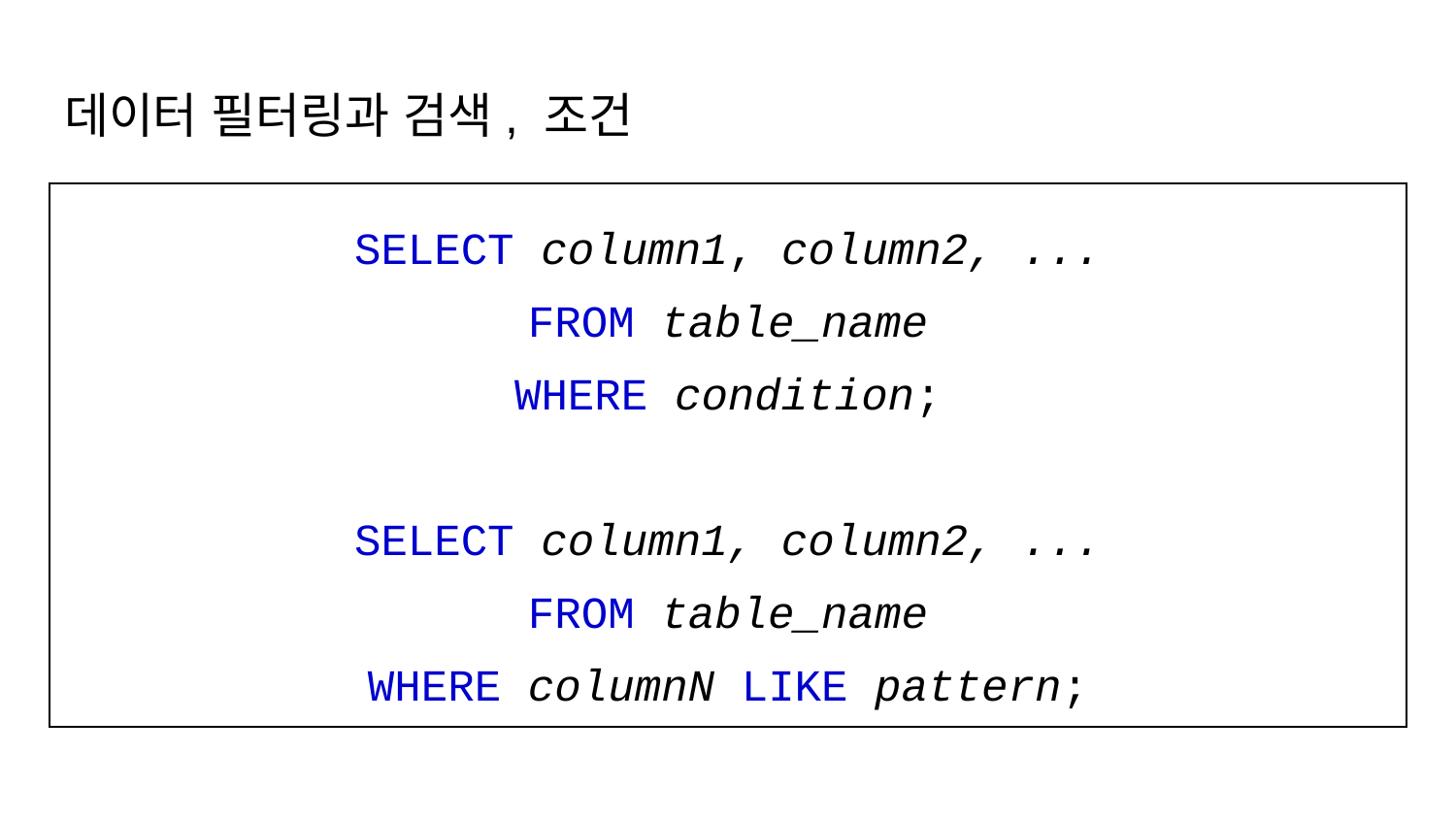

# 데이터 필터링과 검색, 조건
SELECT column1, column2, ...
FROM table_name
WHERE condition;

SELECT column1, column2, ...
FROM table_name
WHERE columnN LIKE pattern;